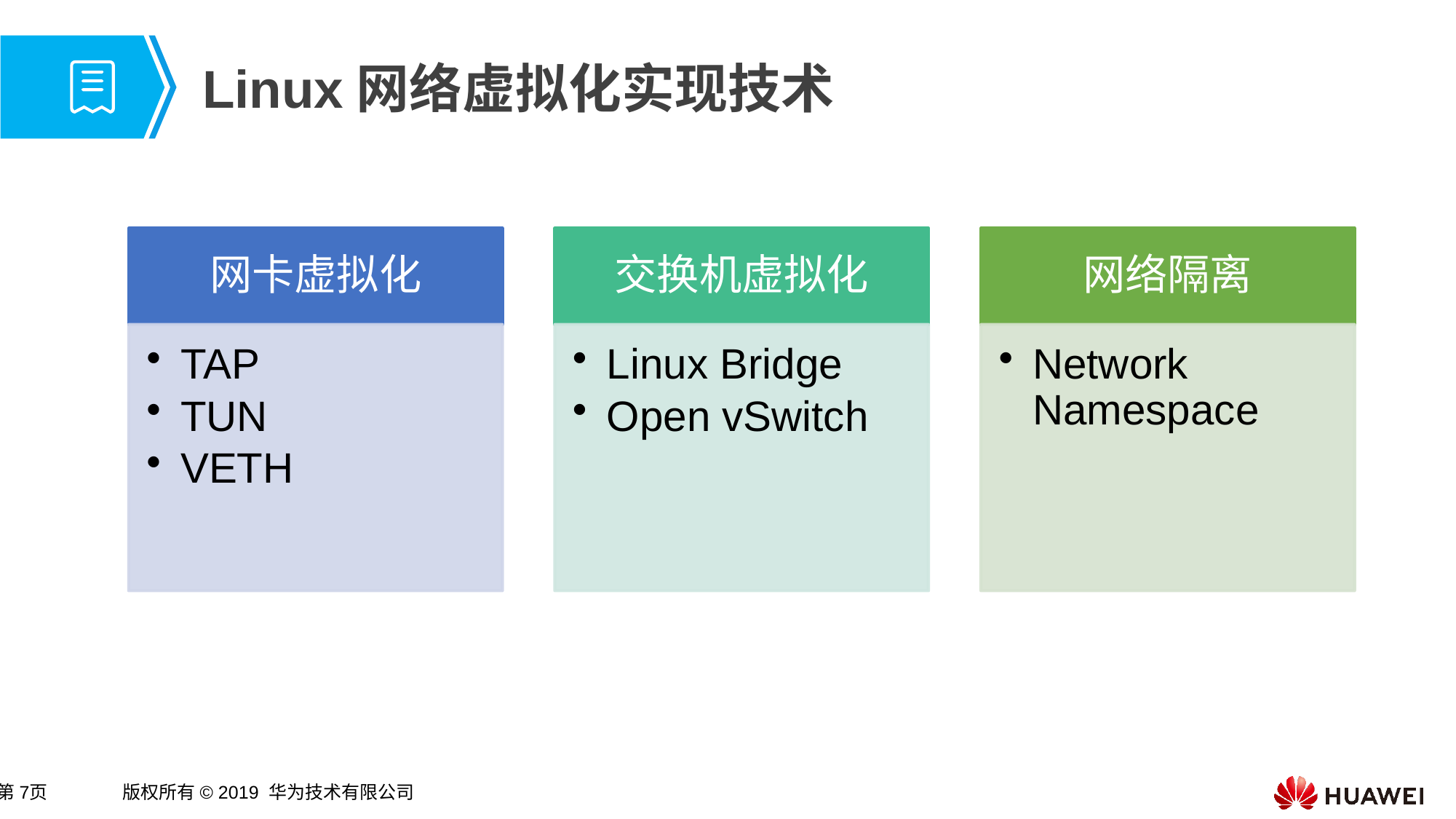

# Linux网络虚拟化实现技术
网卡虚拟化
TAP
TUN
VETH
交换机虚拟化
Linux Bridge
Open vSwitch
网络隔离
Network Namespace